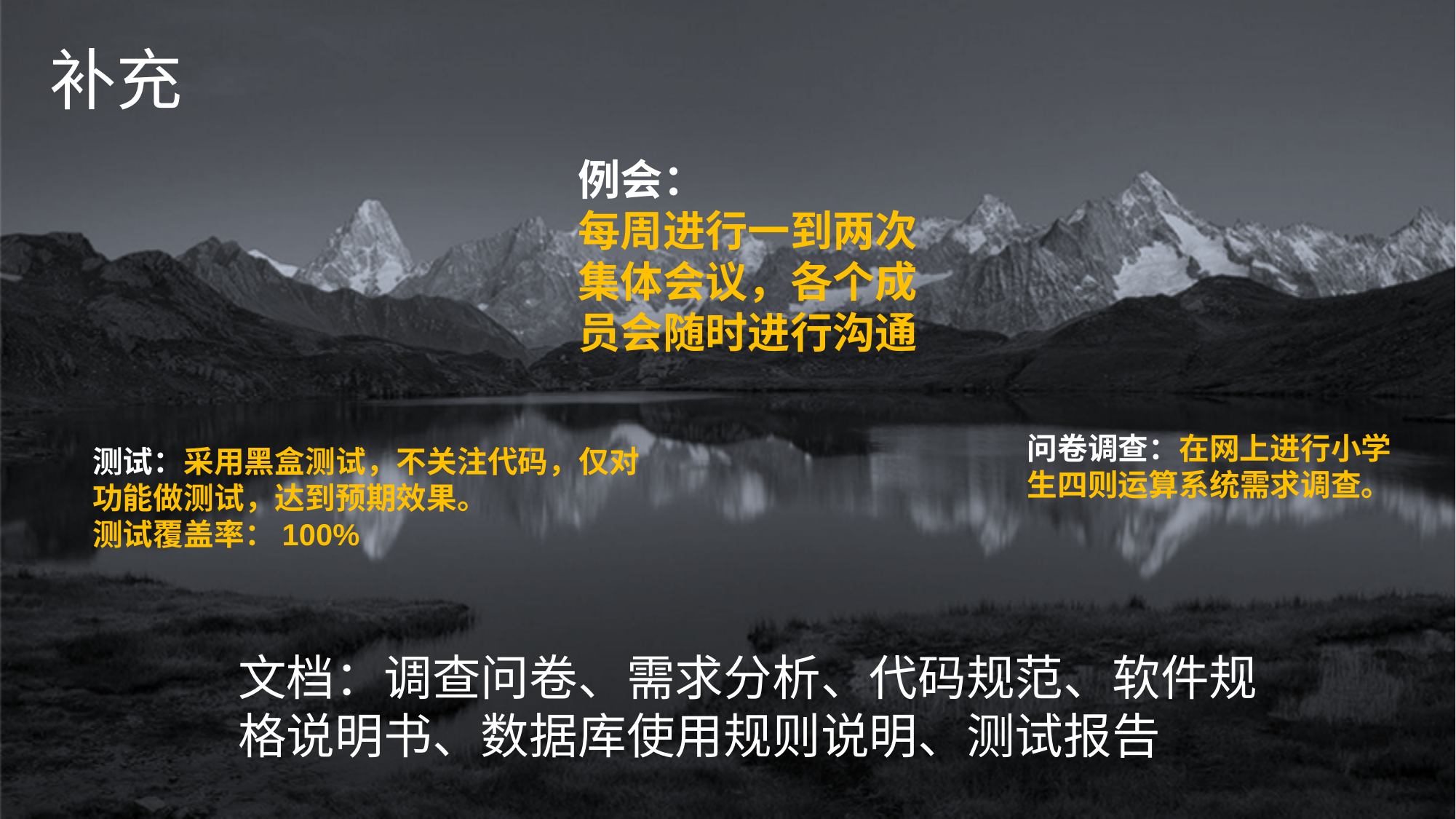

补充
例会：
每周进行一到两次集体会议，各个成员会随时进行沟通
问卷调查：在网上进行小学生四则运算系统需求调查。
测试：采用黑盒测试，不关注代码，仅对功能做测试，达到预期效果。
测试覆盖率：100%
文档：调查问卷、需求分析、代码规范、软件规格说明书、数据库使用规则说明、测试报告